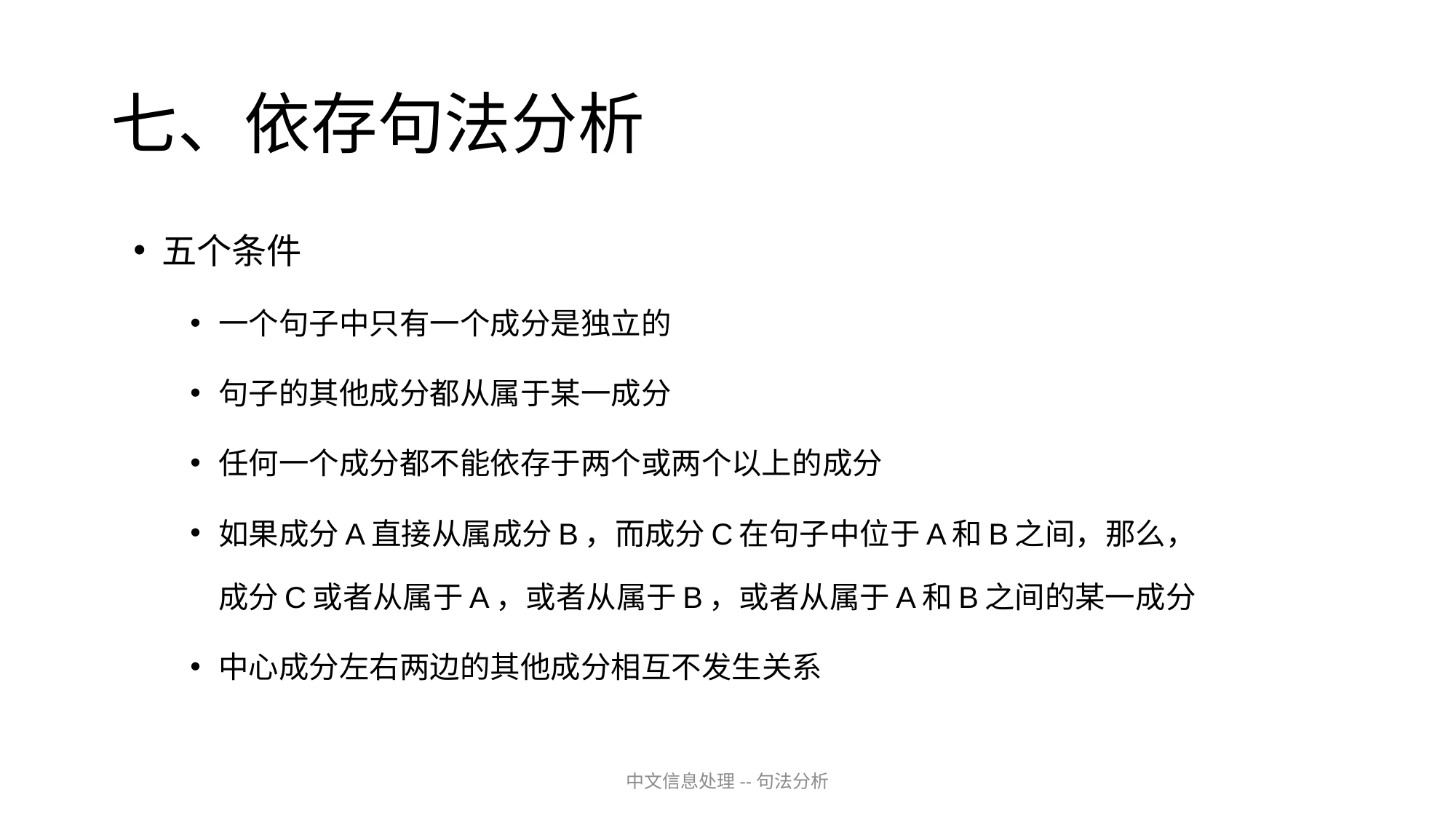

# 七、依存句法分析
五个条件
一个句子中只有一个成分是独立的
句子的其他成分都从属于某一成分
任何一个成分都不能依存于两个或两个以上的成分
如果成分A直接从属成分B，而成分C在句子中位于A和B之间，那么，成分C或者从属于A，或者从属于B，或者从属于A和B之间的某一成分
中心成分左右两边的其他成分相互不发生关系

中文信息处理--句法分析
147